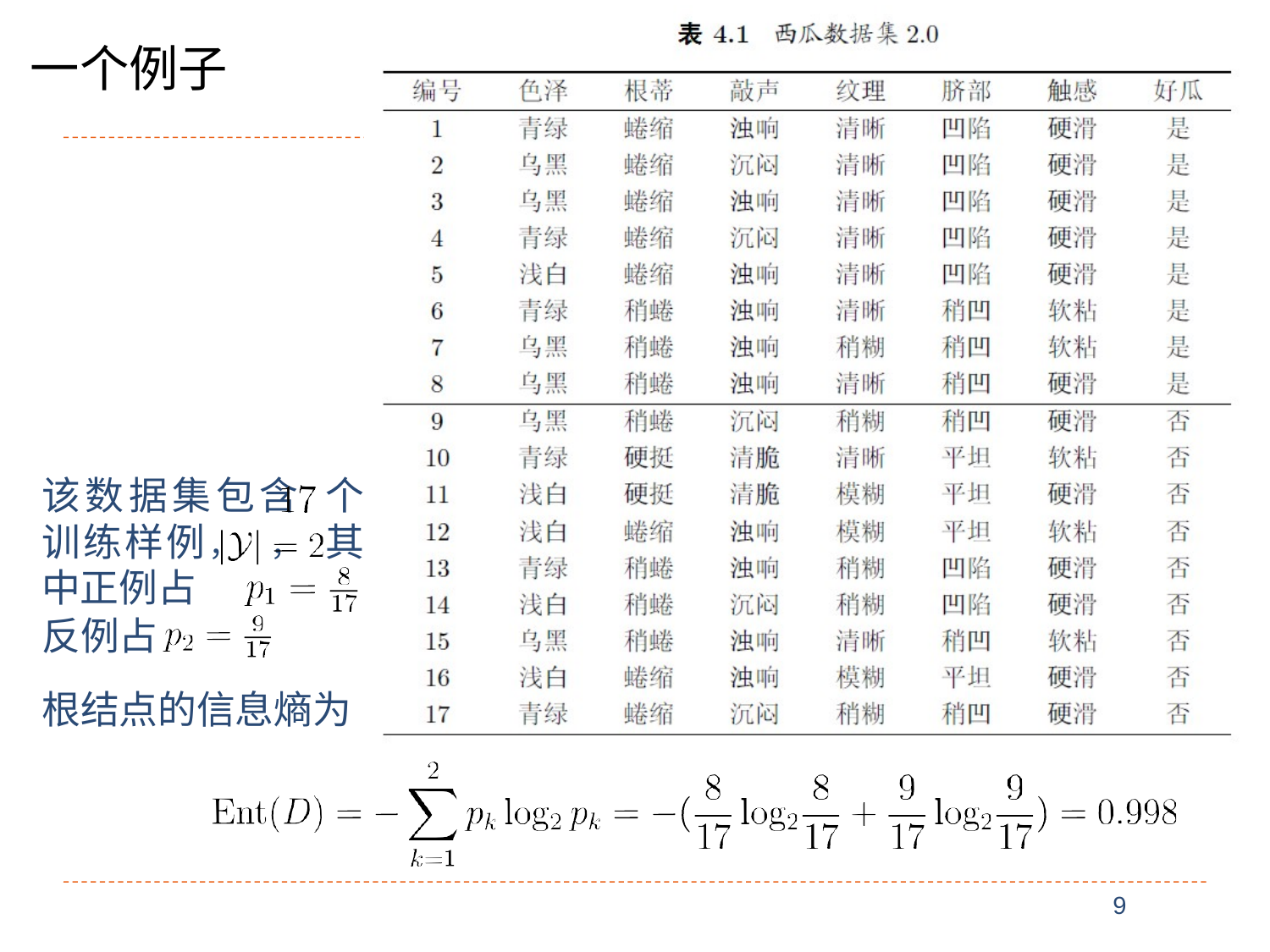

# 一个例子
该数据集包含 个 训练样例，  ，  其中正例占
反例占

根结点的信息熵为

，